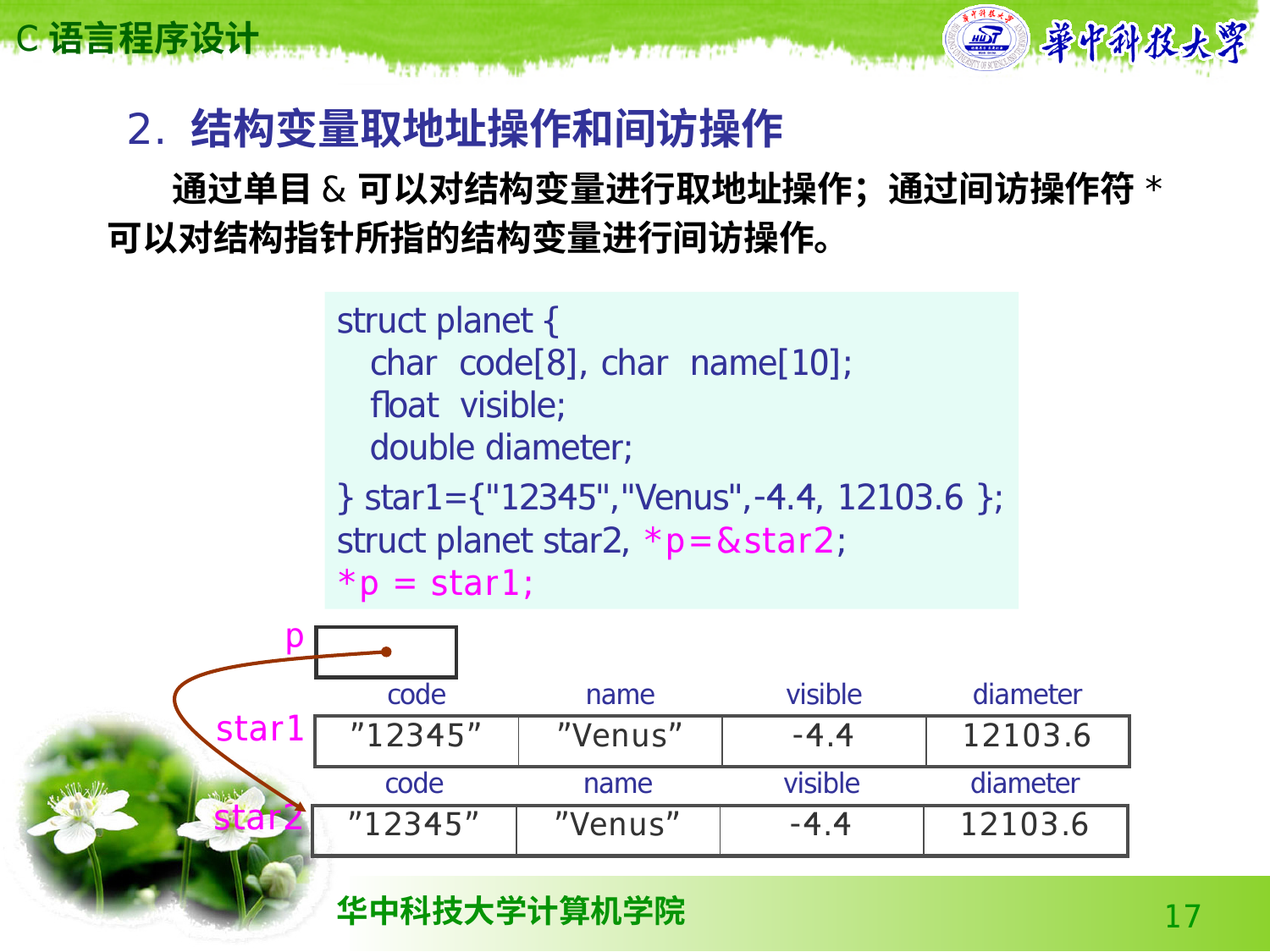

2. 结构变量取地址操作和间访操作
       通过单目&可以对结构变量进行取地址操作；通过间访操作符*可以对结构指针所指的结构变量进行间访操作。
struct planet {
   char  code[8], char  name[10];
   float  visible;
   double diameter;
} star1={"12345","Venus",-4.4, 12103.6 };
struct planet star2, *p=&star2;
*p = star1;
p

| code | name | visible | diameter |
| --- | --- | --- | --- |
star1
| ”12345” | ”Venus” | -4.4 | 12103.6 |
| --- | --- | --- | --- |
| code | name | visible | diameter |
| --- | --- | --- | --- |
star2
| ”12345” | ”Venus” | -4.4 | 12103.6 |
| --- | --- | --- | --- |
17